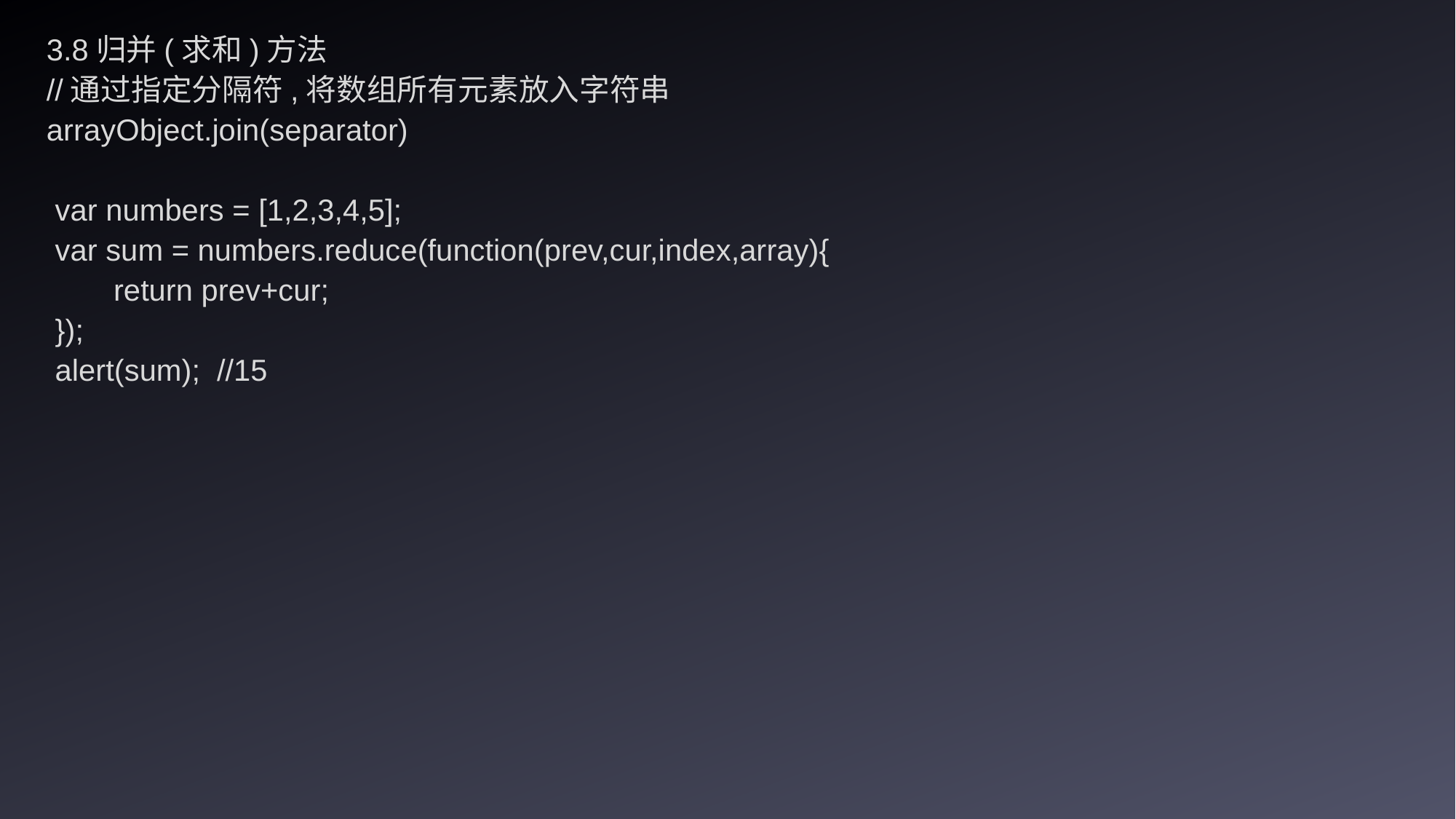

3.8归并(求和)方法
//通过指定分隔符,将数组所有元素放入字符串
arrayObject.join(separator)

 var numbers = [1,2,3,4,5];
 var sum = numbers.reduce(function(prev,cur,index,array){
        return prev+cur;
 });
 alert(sum);  //15